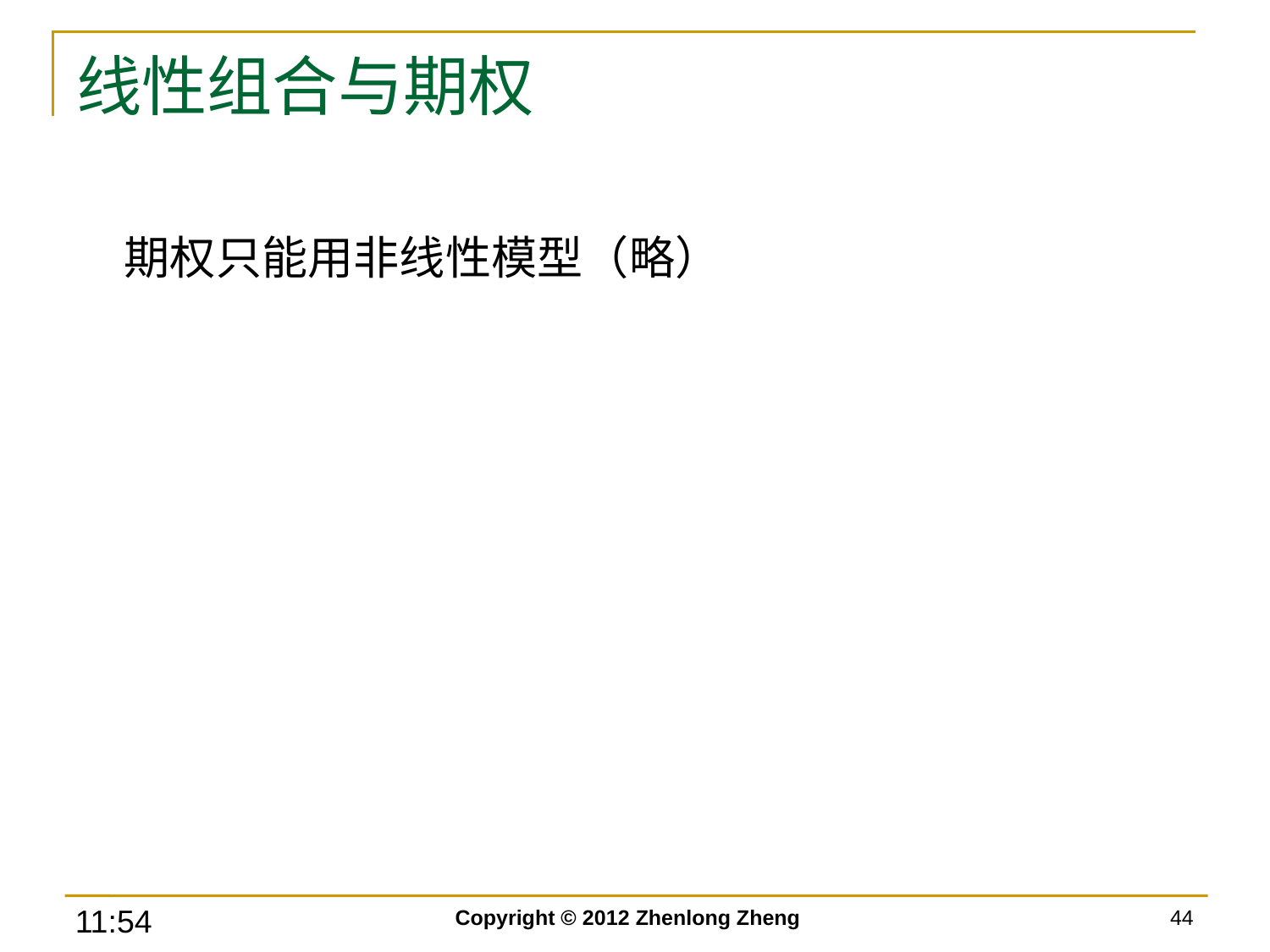

# 线性组合与期权
	期权只能用非线性模型（略）

Copyright © 2012 Zhenlong Zheng
44